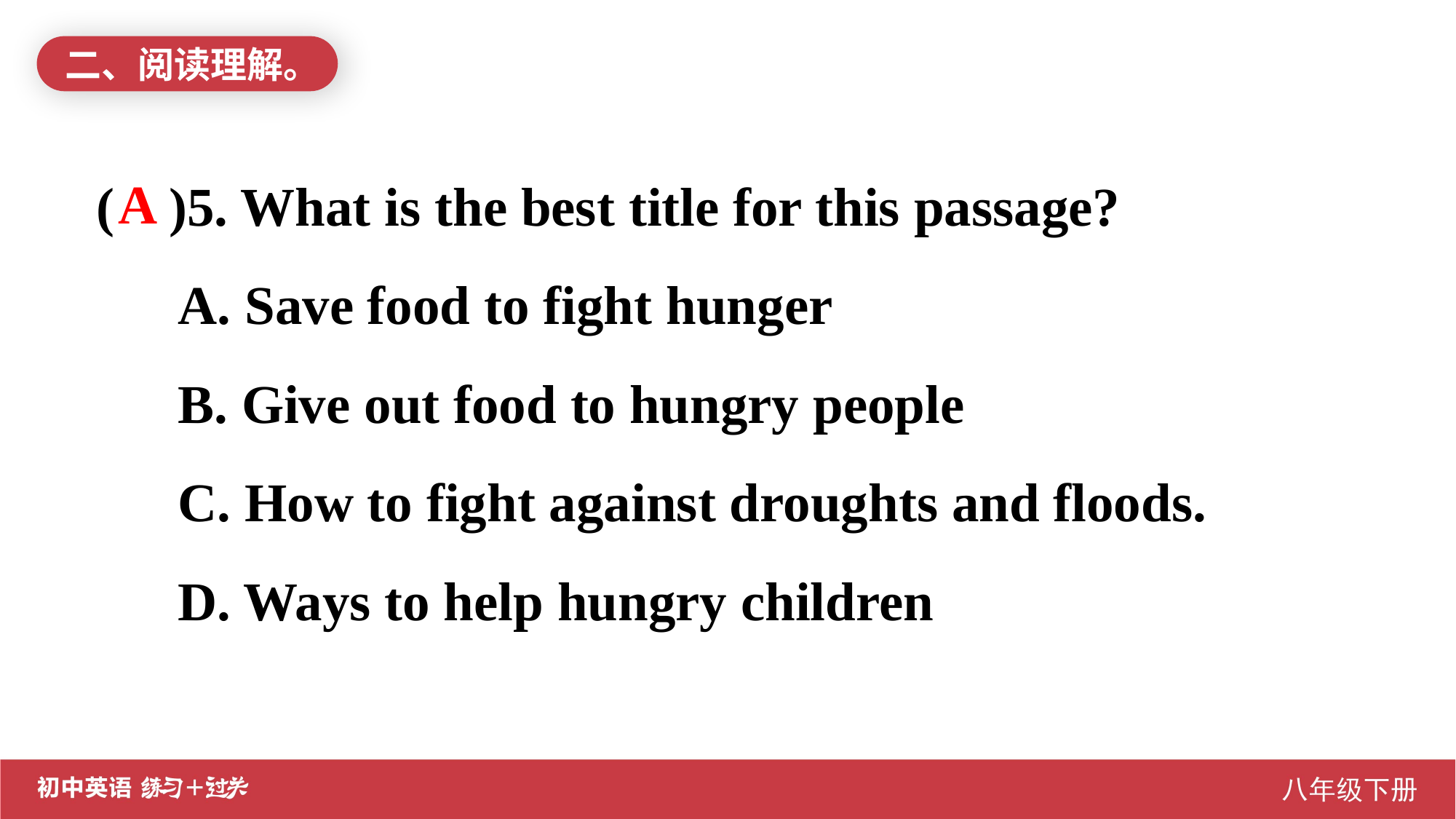

二、阅读理解。
(    )5. What is the best title for this passage?
      A. Save food to fight hunger
      B. Give out food to hungry people
      C. How to fight against droughts and floods.
      D. Ways to help hungry children
A